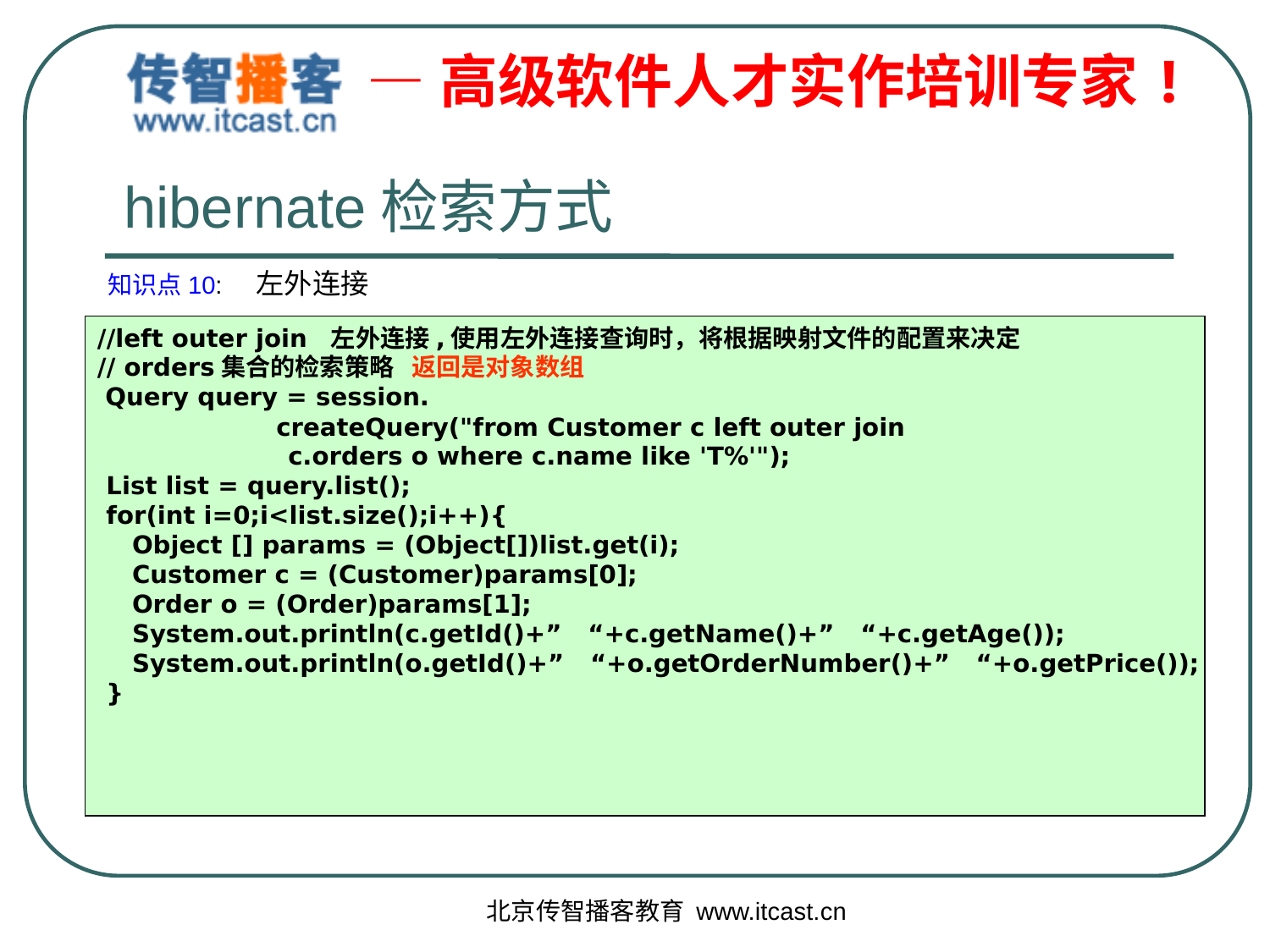

# hibernate检索方式
知识点10:    左外连接
//left outer join  左外连接,使用左外连接查询时，将根据映射文件的配置来决定
// orders集合的检索策略   返回是对象数组
 Query query = session.
	      createQuery("from Customer c left outer join
                      c.orders o where c.name like 'T%'");
 List list = query.list();
 for(int i=0;i<list.size();i++){
    Object [] params = (Object[])list.get(i);
    Customer c = (Customer)params[0];
    Order o = (Order)params[1];
    System.out.println(c.getId()+”   “+c.getName()+”   “+c.getAge());
    System.out.println(o.getId()+”   “+o.getOrderNumber()+”   “+o.getPrice());
 }
北京传智播客教育 www.itcast.cn